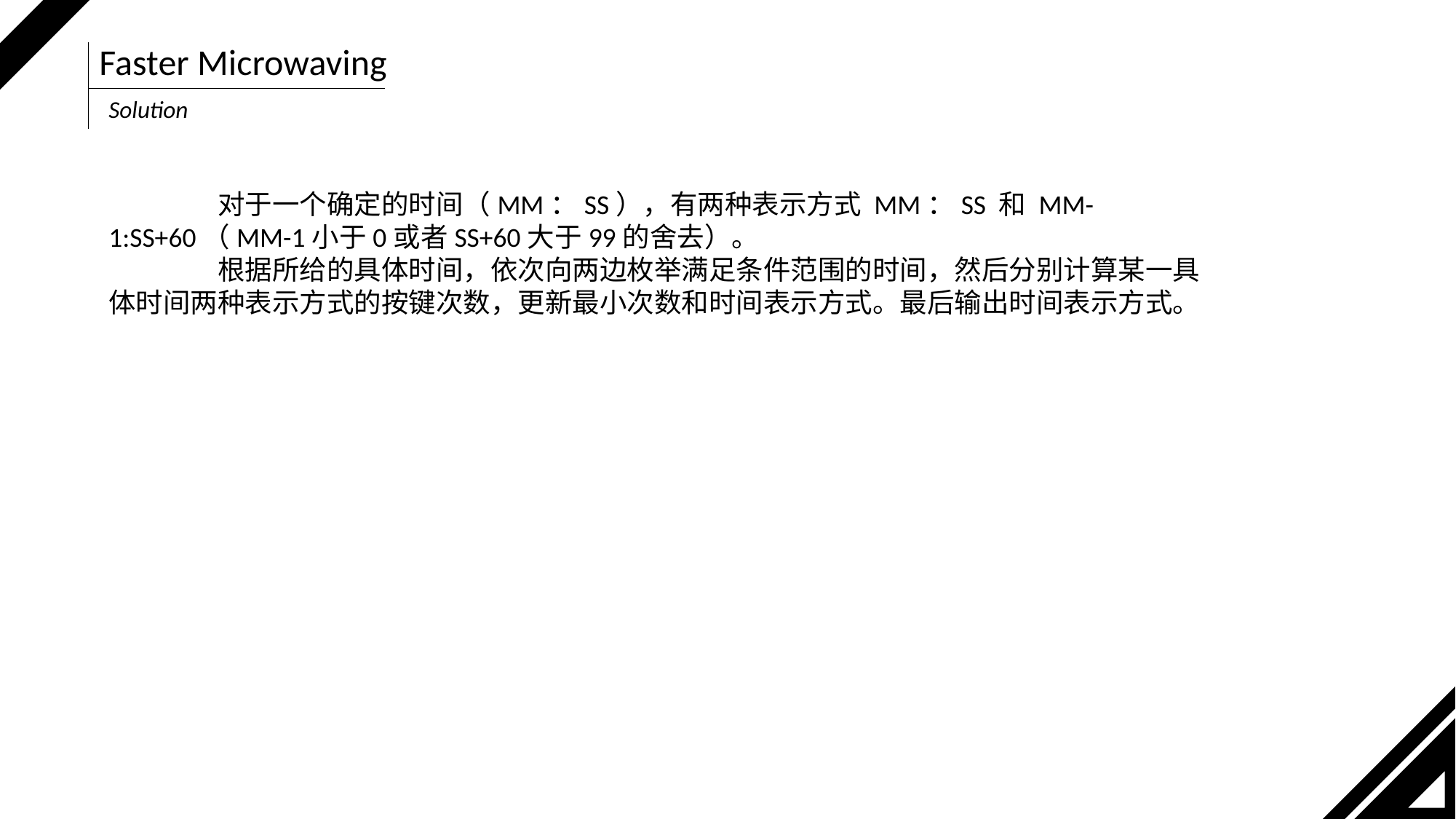

Faster Microwaving
Solution
	对于一个确定的时间（MM：SS），有两种表示方式 MM：SS 和 MM-1:SS+60（MM-1小于0或者SS+60大于99的舍去）。
	根据所给的具体时间，依次向两边枚举满足条件范围的时间，然后分别计算某一具体时间两种表示方式的按键次数，更新最小次数和时间表示方式。最后输出时间表示方式。